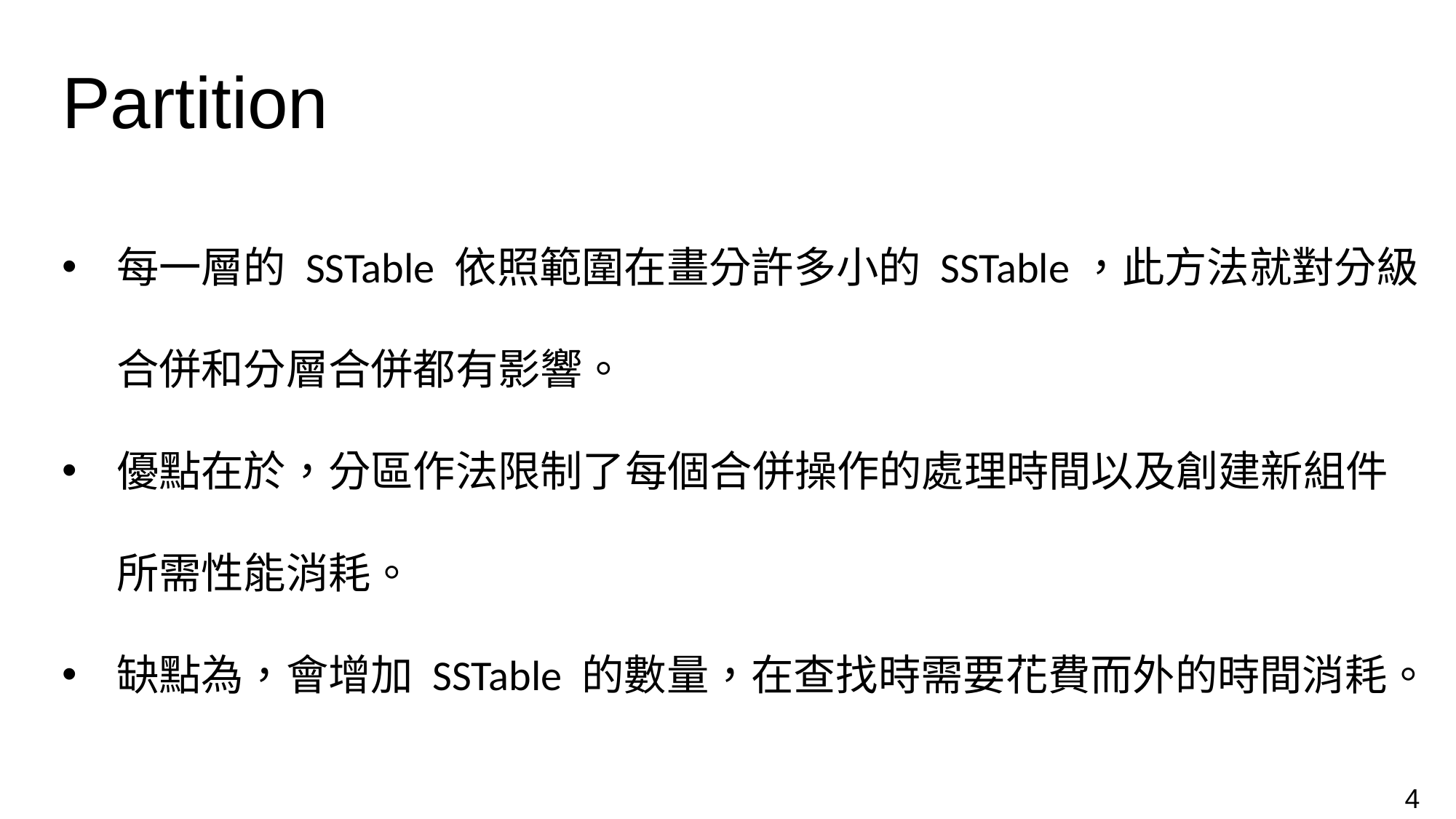

# Partition
每一層的 SSTable 依照範圍在畫分許多小的 SSTable，此方法就對分級合併和分層合併都有影響。
優點在於，分區作法限制了每個合併操作的處理時間以及創建新組件所需性能消耗。
缺點為，會增加 SSTable 的數量，在查找時需要花費而外的時間消耗。
4